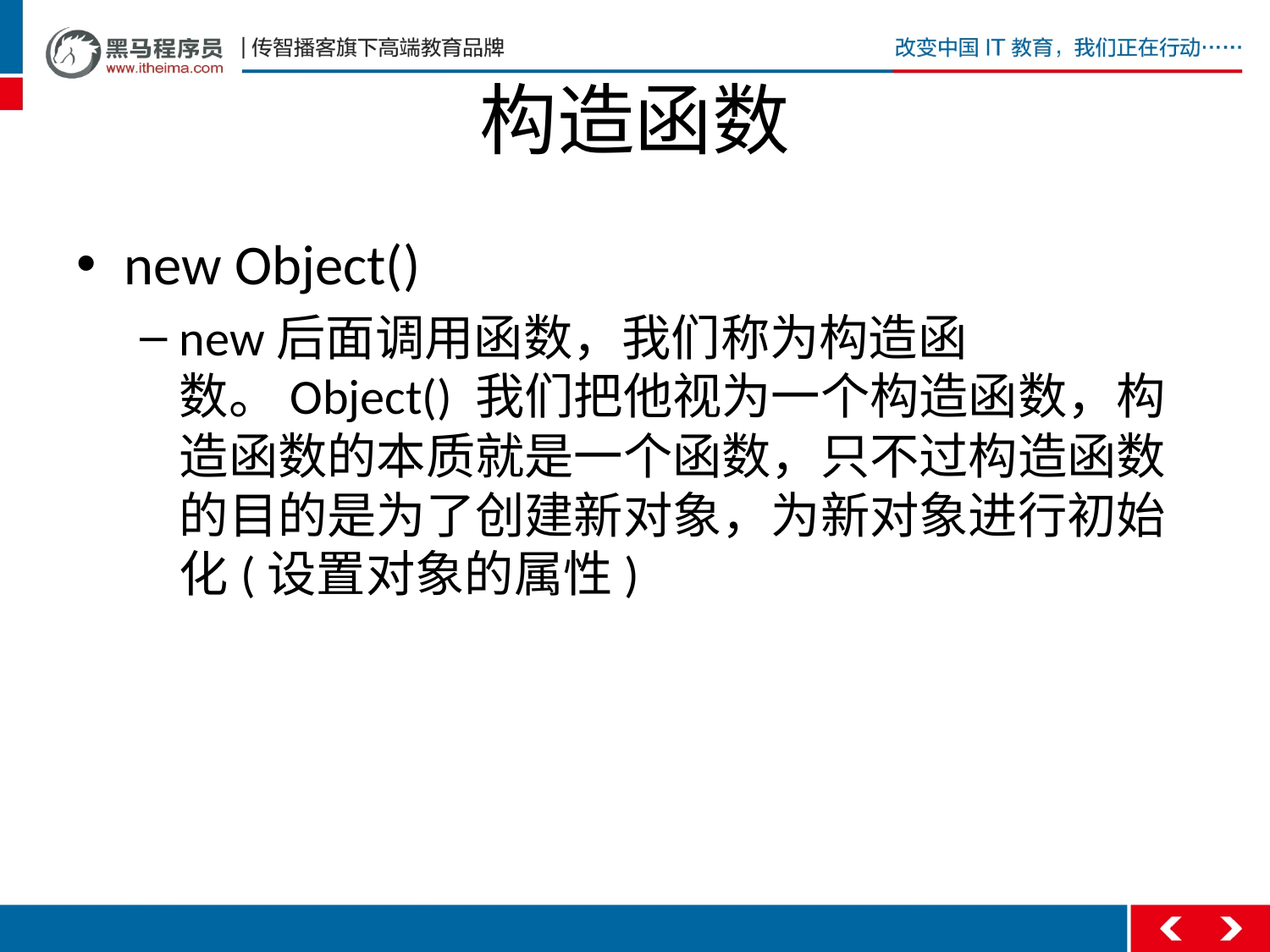

# 构造函数
new Object()
new后面调用函数，我们称为构造函数。Object() 我们把他视为一个构造函数，构造函数的本质就是一个函数，只不过构造函数的目的是为了创建新对象，为新对象进行初始化(设置对象的属性)